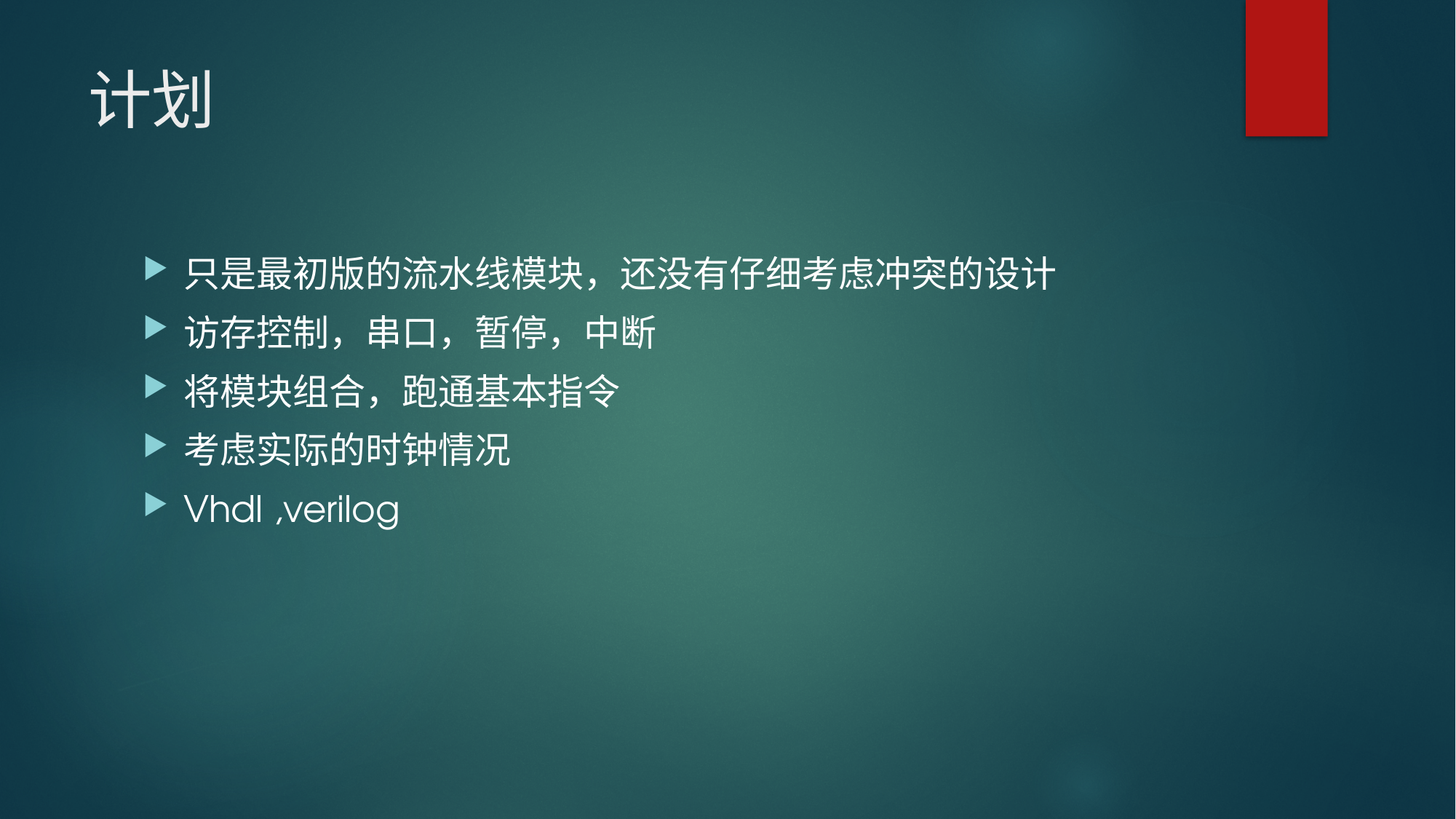

# 计划
只是最初版的流水线模块，还没有仔细考虑冲突的设计
访存控制，串口，暂停，中断
将模块组合，跑通基本指令
考虑实际的时钟情况
Vhdl ,verilog